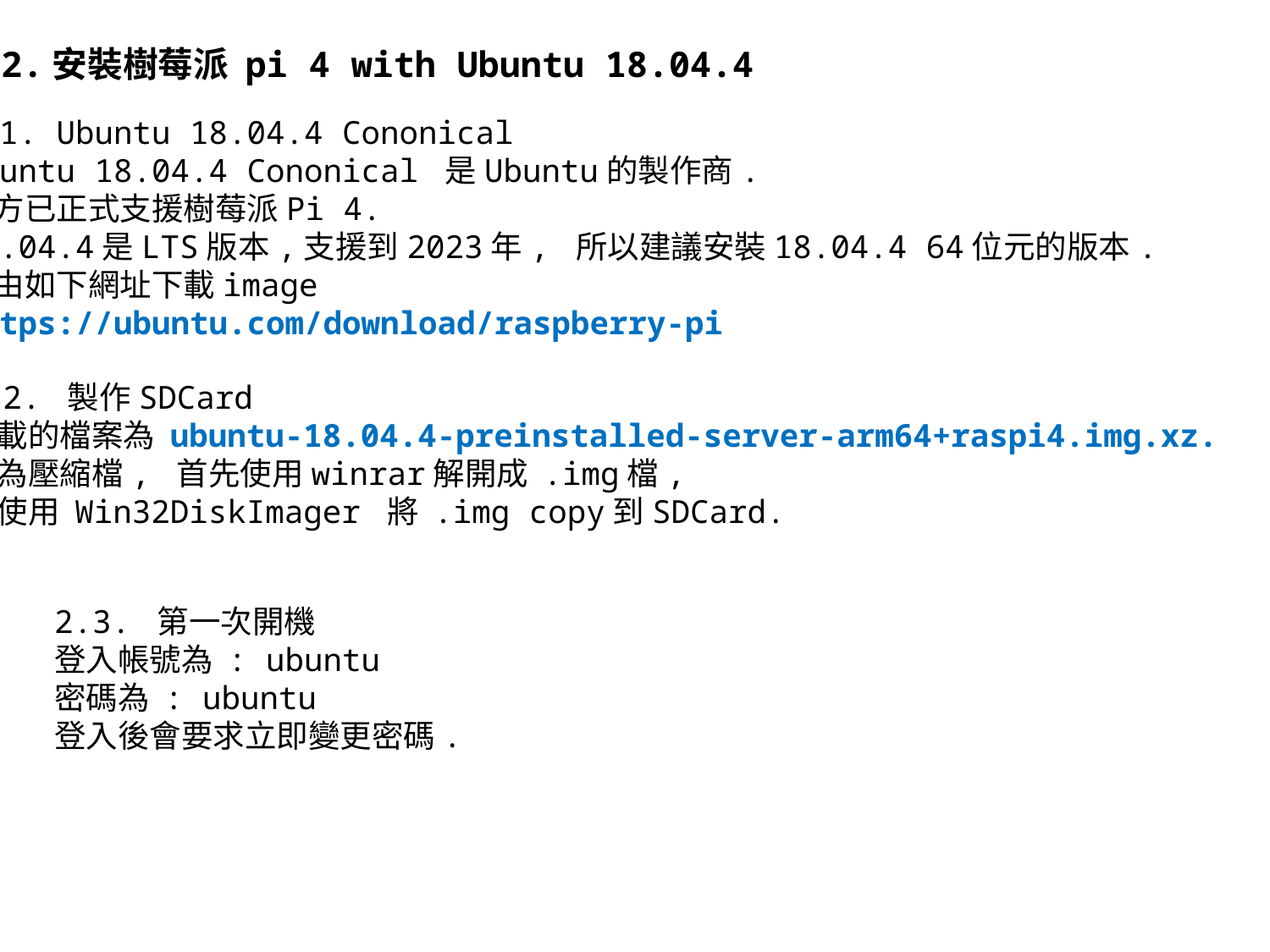

2.安裝樹莓派 pi 4 with Ubuntu 18.04.4
2.1. Ubuntu 18.04.4 Cononical
Ubuntu 18.04.4 Cononical 是Ubuntu的製作商.
官方已正式支援樹莓派Pi 4.
18.04.4是LTS版本,支援到2023年, 所以建議安裝18.04.4 64位元的版本.
請由如下網址下載image
https://ubuntu.com/download/raspberry-pi
2.2. 製作SDCard
下載的檔案為 ubuntu-18.04.4-preinstalled-server-arm64+raspi4.img.xz.
此為壓縮檔, 首先使用winrar解開成 .img檔,
再使用 Win32DiskImager 將 .img copy到SDCard.
2.3. 第一次開機
登入帳號為 : ubuntu
密碼為 : ubuntu
登入後會要求立即變更密碼.